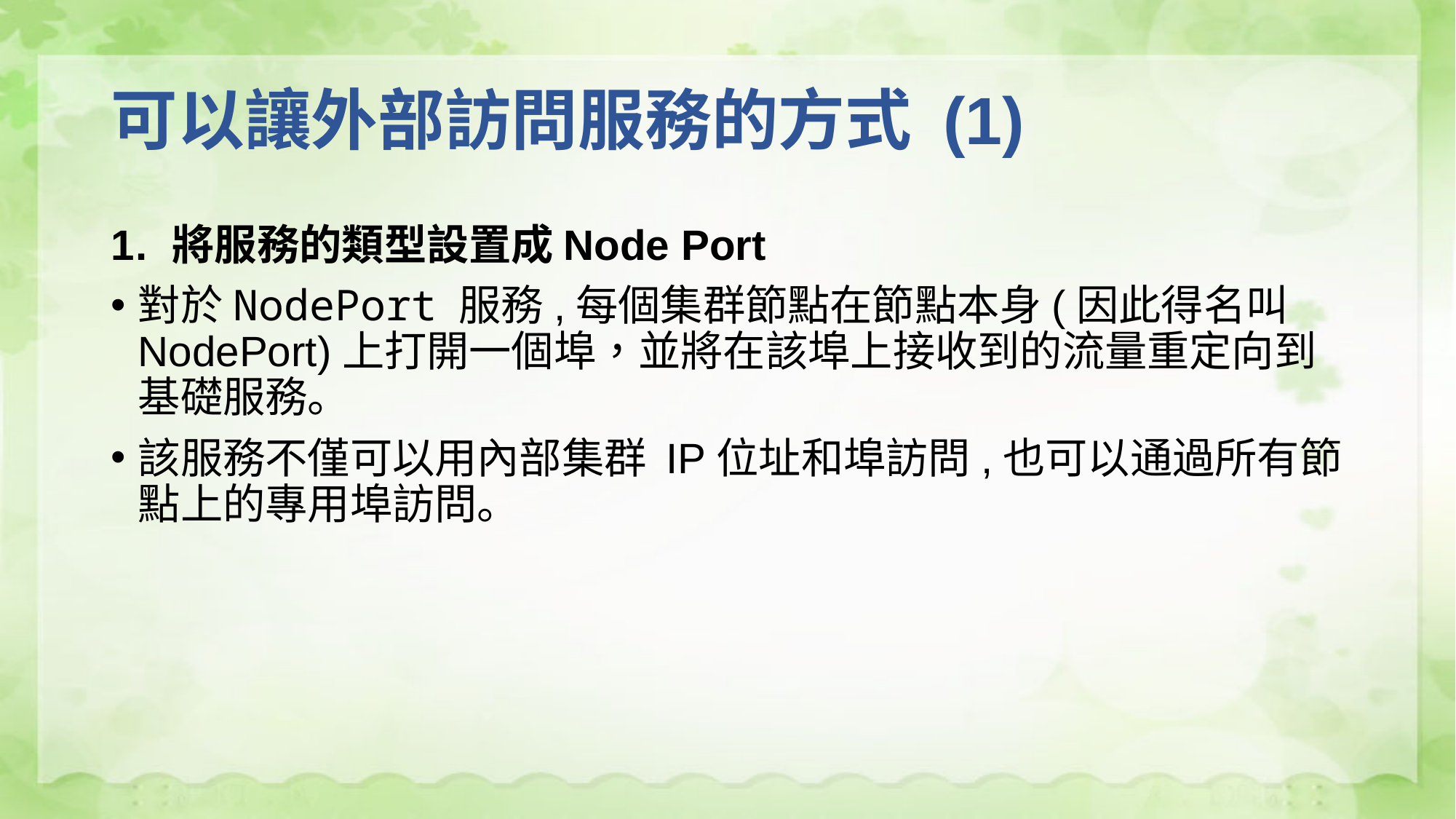

# 可以讓外部訪問服務的方式 (1)
將服務的類型設置成Node Port
對於NodePort 服務,每個集群節點在節點本身(因此得名叫 NodePort)上打開一個埠，並將在該埠上接收到的流量重定向到基礎服務。
該服務不僅可以用內部集群 IP位址和埠訪問,也可以通過所有節點上的專用埠訪問。